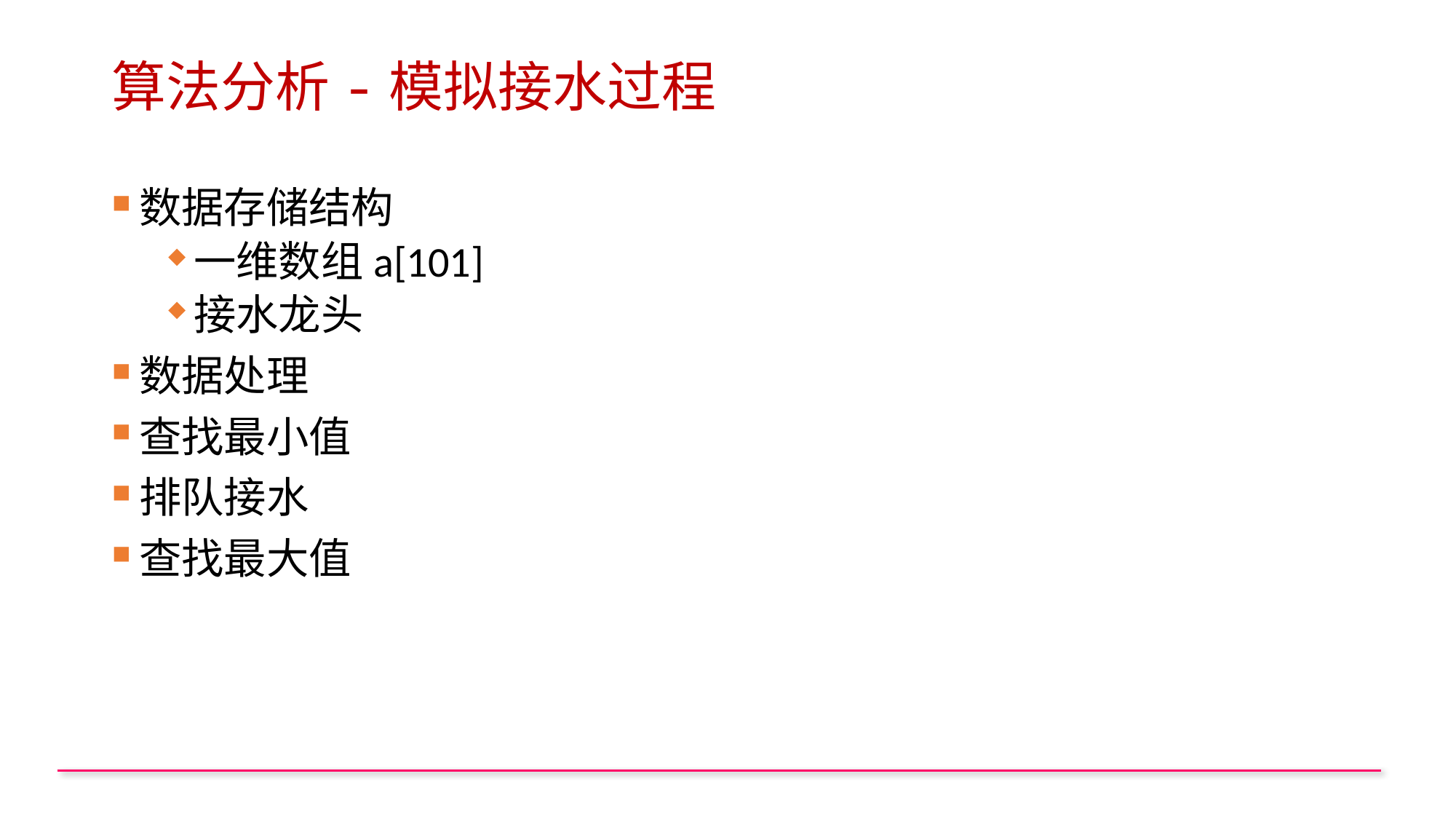

# 算法分析-模拟接水过程
数据存储结构
一维数组a[101]
接水龙头
数据处理
查找最小值
排队接水
查找最大值